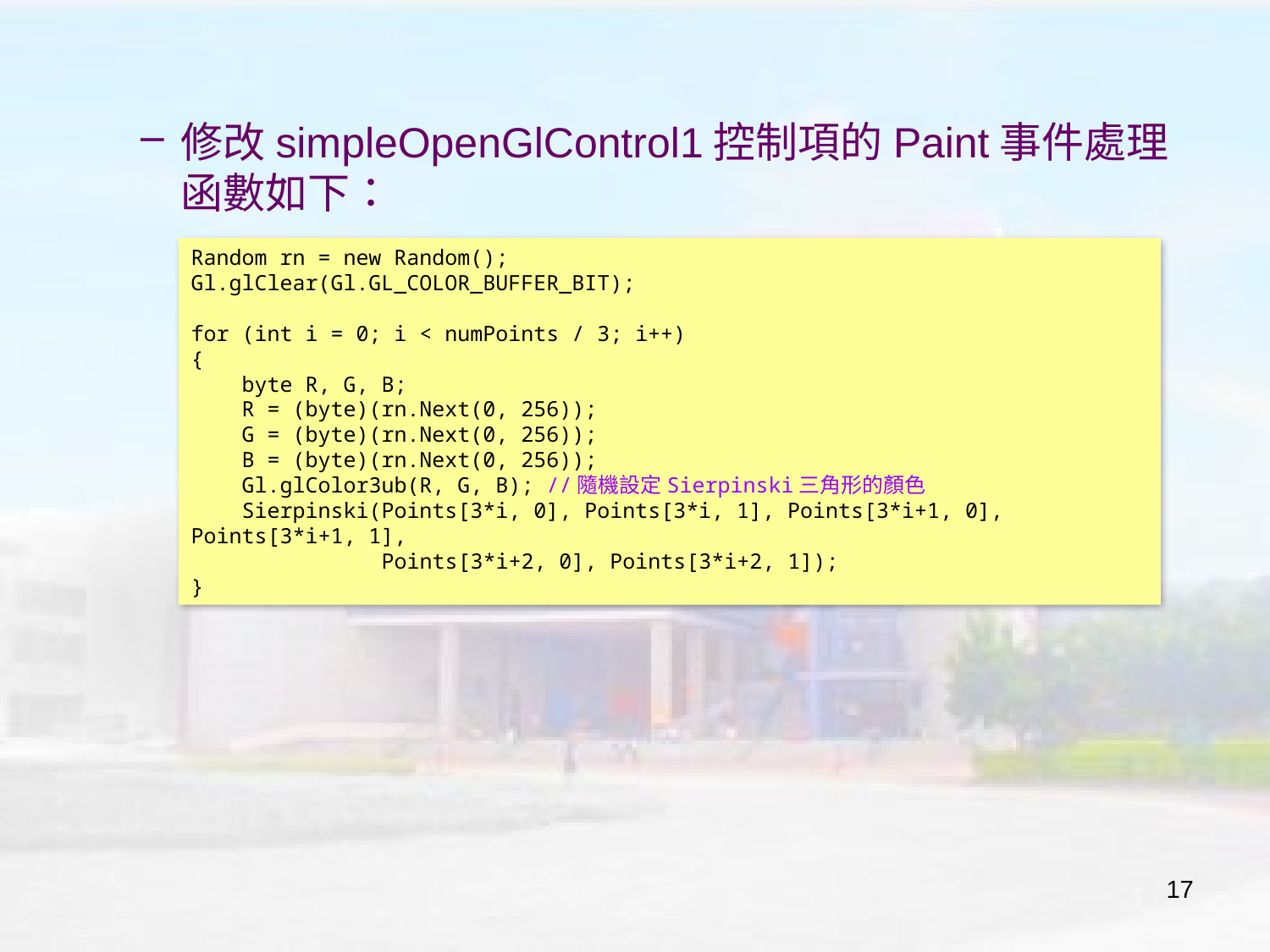

修改simpleOpenGlControl1控制項的Paint事件處理函數如下：
Random rn = new Random();
Gl.glClear(Gl.GL_COLOR_BUFFER_BIT);

for (int i = 0; i < numPoints / 3; i++)
{
    byte R, G, B;
    R = (byte)(rn.Next(0, 256));
    G = (byte)(rn.Next(0, 256));
    B = (byte)(rn.Next(0, 256));
    Gl.glColor3ub(R, G, B); //隨機設定Sierpinski三角形的顏色
    Sierpinski(Points[3*i, 0], Points[3*i, 1], Points[3*i+1, 0], Points[3*i+1, 1],
               Points[3*i+2, 0], Points[3*i+2, 1]);
}
17